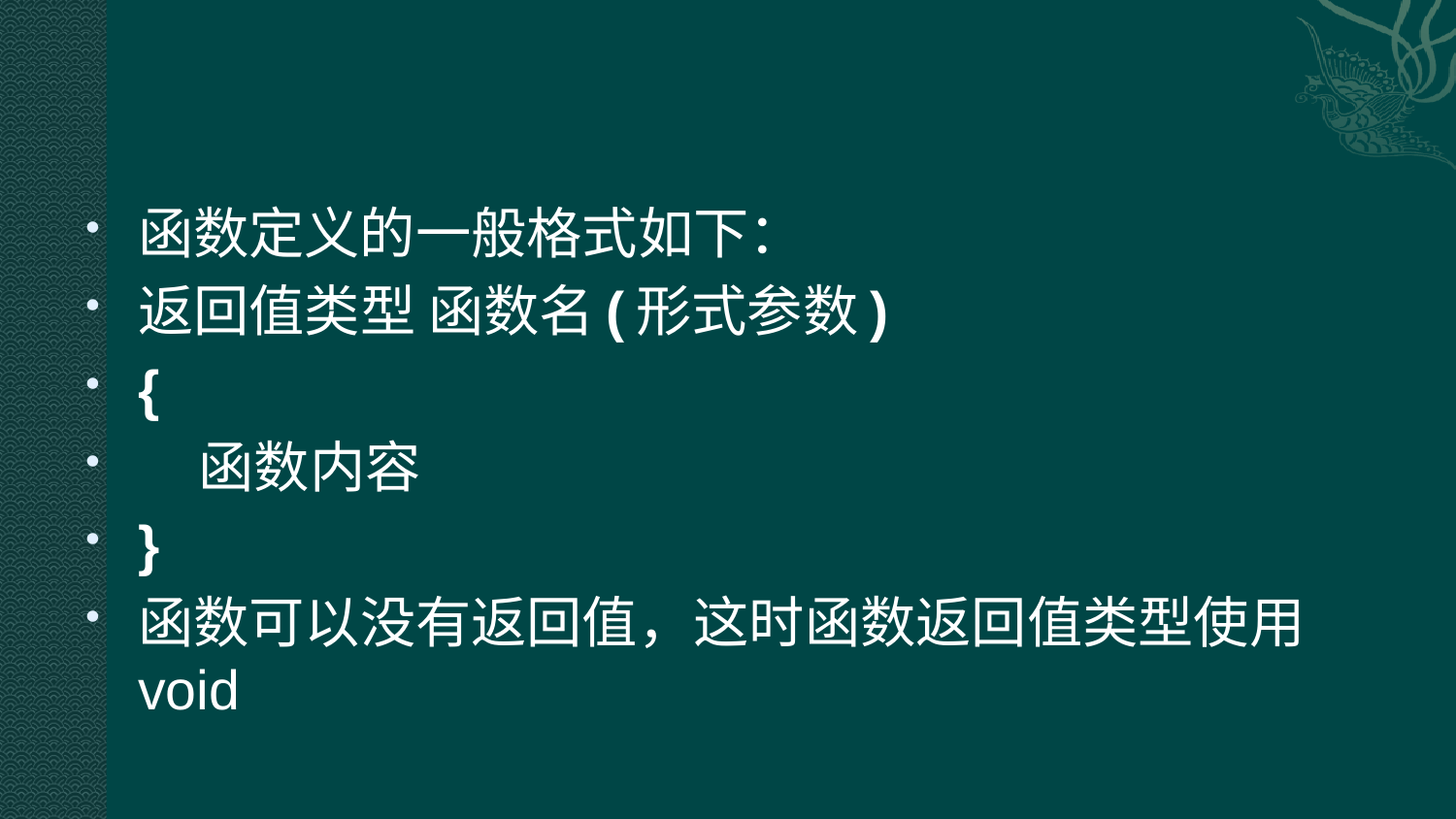

#
函数定义的一般格式如下：
返回值类型 函数名(形式参数)
{
    函数内容
}
函数可以没有返回值，这时函数返回值类型使用void